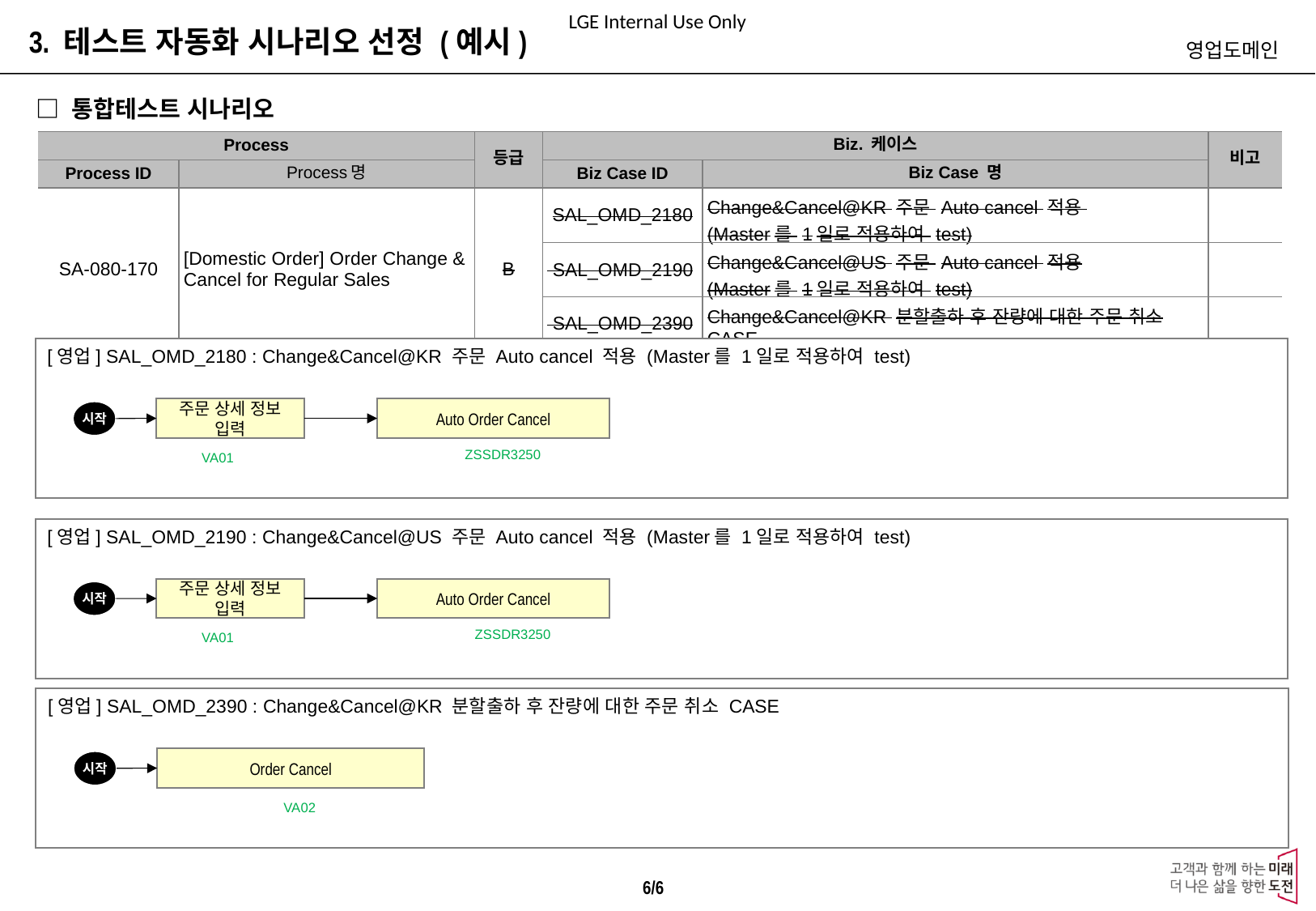

3. 테스트 자동화 시나리오 선정 (예시)
영업도메인
□ 통합테스트 시나리오
| Process |  | 등급 | Biz. 케이스 |  | 비고 |
| --- | --- | --- | --- | --- | --- |
| Process ID | Process명 |  | Biz Case ID | Biz Case 명 |  |
| SA-080-170 | [Domestic Order] Order Change & Cancel for Regular Sales | B | SAL\_OMD\_2180 | Change&Cancel@KR 주문 Auto cancel 적용 (Master를 1일로 적용하여 test) |  |
|  |  |  | SAL\_OMD\_2190 | Change&Cancel@US 주문 Auto cancel 적용 (Master를 1일로 적용하여 test) |  |
|  |  |  | SAL\_OMD\_2390 | Change&Cancel@KR 분할출하 후 잔량에 대한 주문 취소 CASE |  |
[영업] SAL_OMD_2180 : Change&Cancel@KR 주문 Auto cancel 적용 (Master를 1일로 적용하여 test)
주문 상세 정보 입력
Auto Order Cancel
시작
ZSSDR3250
VA01
[영업] SAL_OMD_2190 : Change&Cancel@US 주문 Auto cancel 적용 (Master를 1일로 적용하여 test)
주문 상세 정보 입력
Auto Order Cancel
시작
ZSSDR3250
VA01
[영업] SAL_OMD_2390 : Change&Cancel@KR 분할출하 후 잔량에 대한 주문 취소 CASE
Order Cancel
시작
VA02
6/6